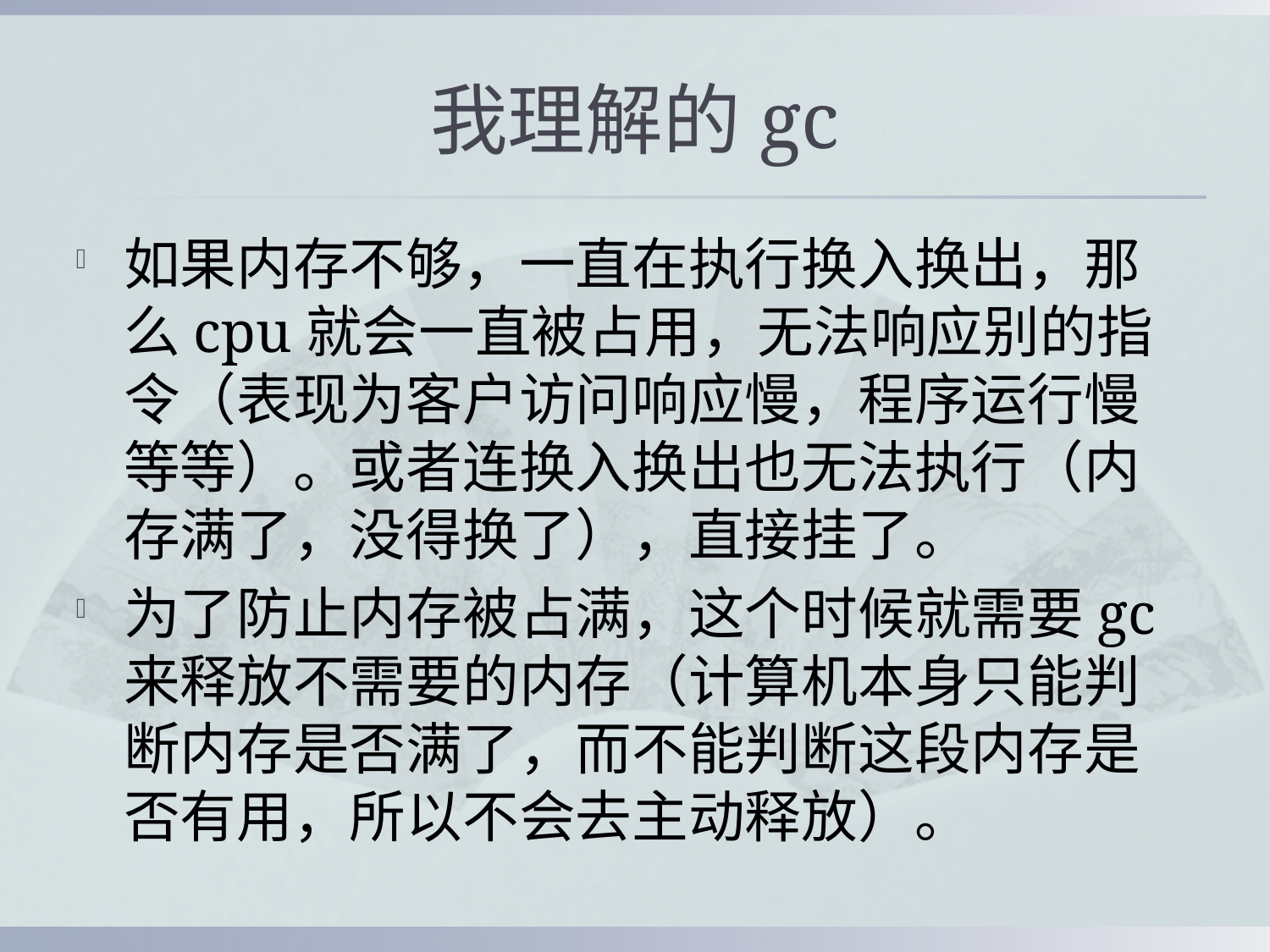

# 我理解的gc
如果内存不够，一直在执行换入换出，那么cpu就会一直被占用，无法响应别的指令（表现为客户访问响应慢，程序运行慢等等）。或者连换入换出也无法执行（内存满了，没得换了），直接挂了。
为了防止内存被占满，这个时候就需要gc来释放不需要的内存（计算机本身只能判断内存是否满了，而不能判断这段内存是否有用，所以不会去主动释放）。